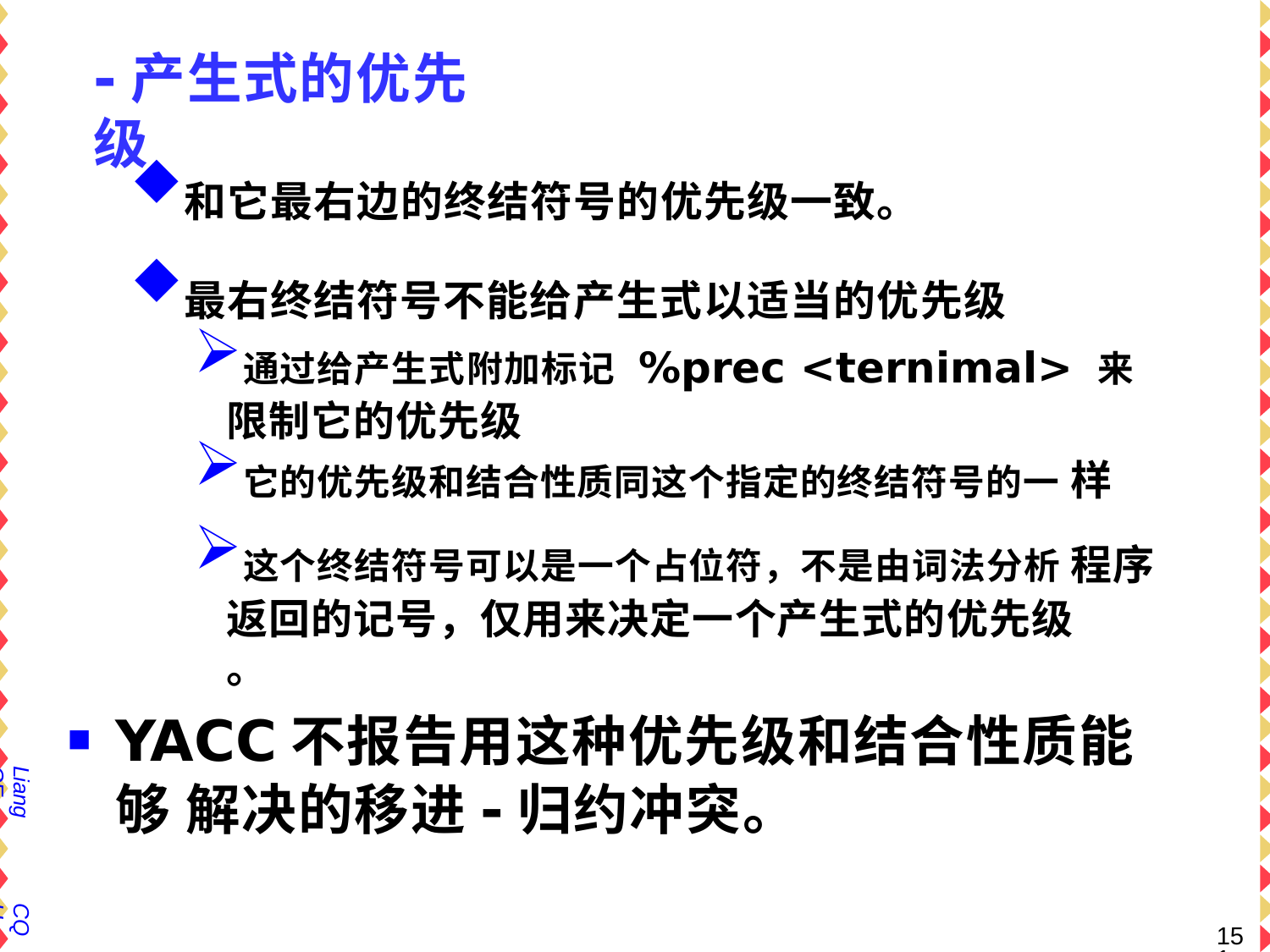

# -产生式的优先级
和它最右边的终结符号的优先级一致。
最右终结符号不能给产生式以适当的优先级
通过给产生式附加标记 %prec <ternimal> 来 限制它的优先级
它的优先级和结合性质同这个指定的终结符号的一 样
这个终结符号可以是一个占位符，不是由词法分析 程序返回的记号，仅用来决定一个产生式的优先级
。
YACC不报告用这种优先级和结合性质能够 解决的移进-归约冲突。
Liang GE
CQU
151